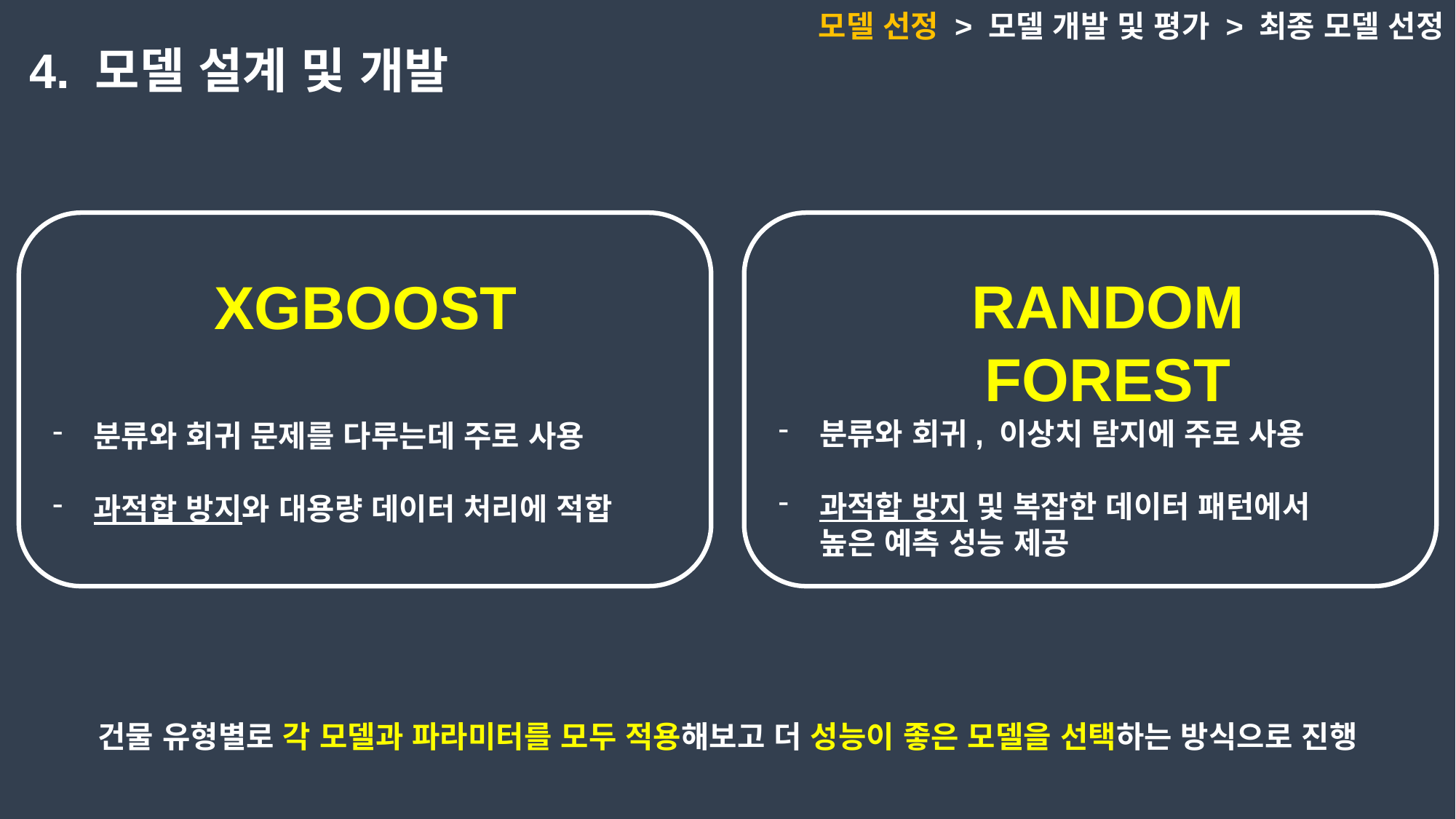

모델 선정 > 모델 개발 및 평가 > 최종 모델 선정
4. 모델 설계 및 개발

XGBOOST
RANDOM FOREST
분류와 회귀, 이상치 탐지에 주로 사용

과적합 방지 및 복잡한 데이터 패턴에서
    높은 예측 성능 제공
분류와 회귀 문제를 다루는데 주로 사용

과적합 방지와 대용량 데이터 처리에 적합
건물 유형별로 각 모델과 파라미터를 모두 적용해보고 더 성능이 좋은 모델을 선택하는 방식으로 진행